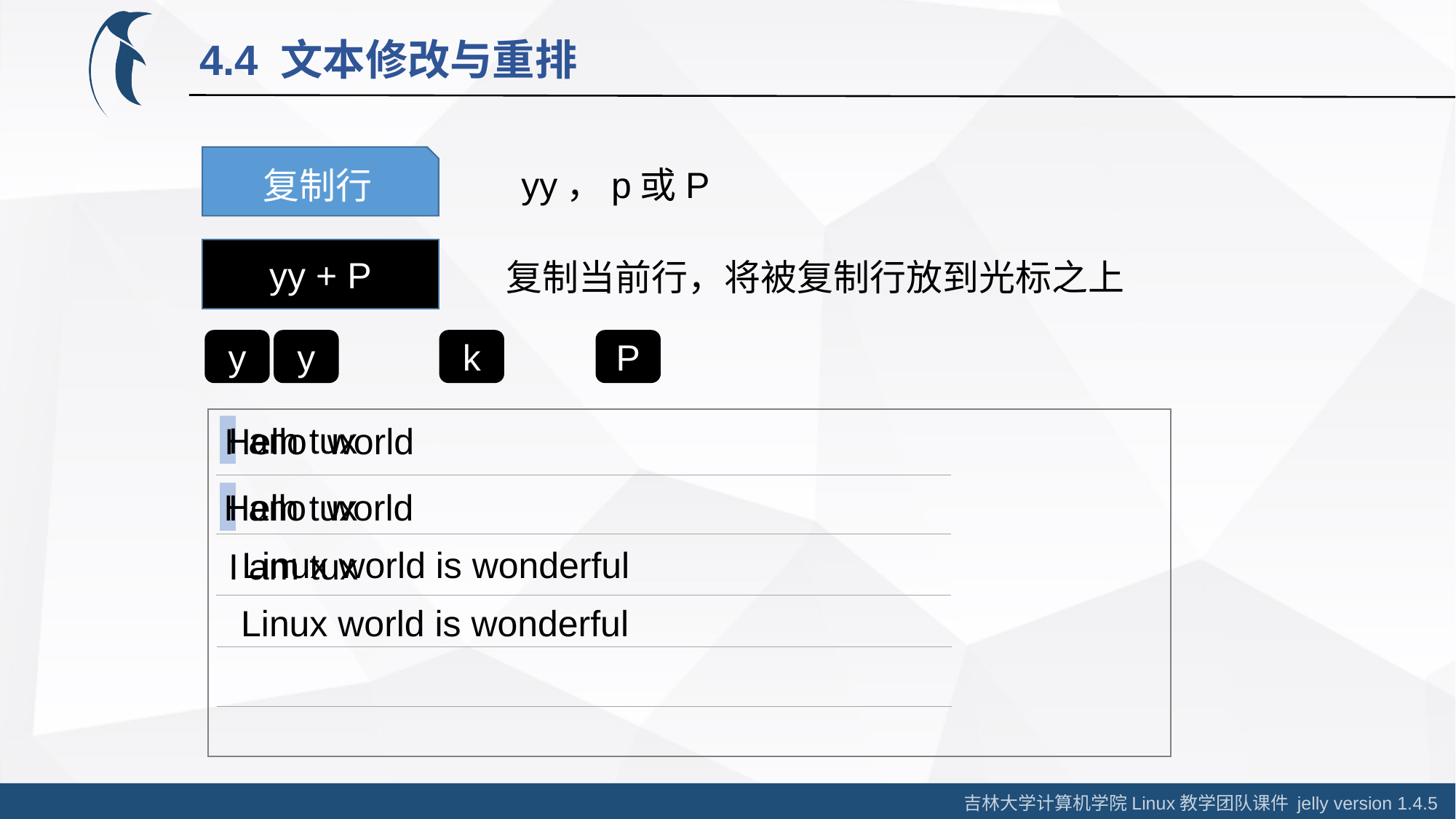

4.4 文本修改与重排
yy，p或P
复制行
yy + P
复制当前行，将被复制行放到光标之上
y
y
k
P

I am tux
Hello  world

Hello  world
I am tux

Linux world is wonderful
I am tux
Linux world is wonderful